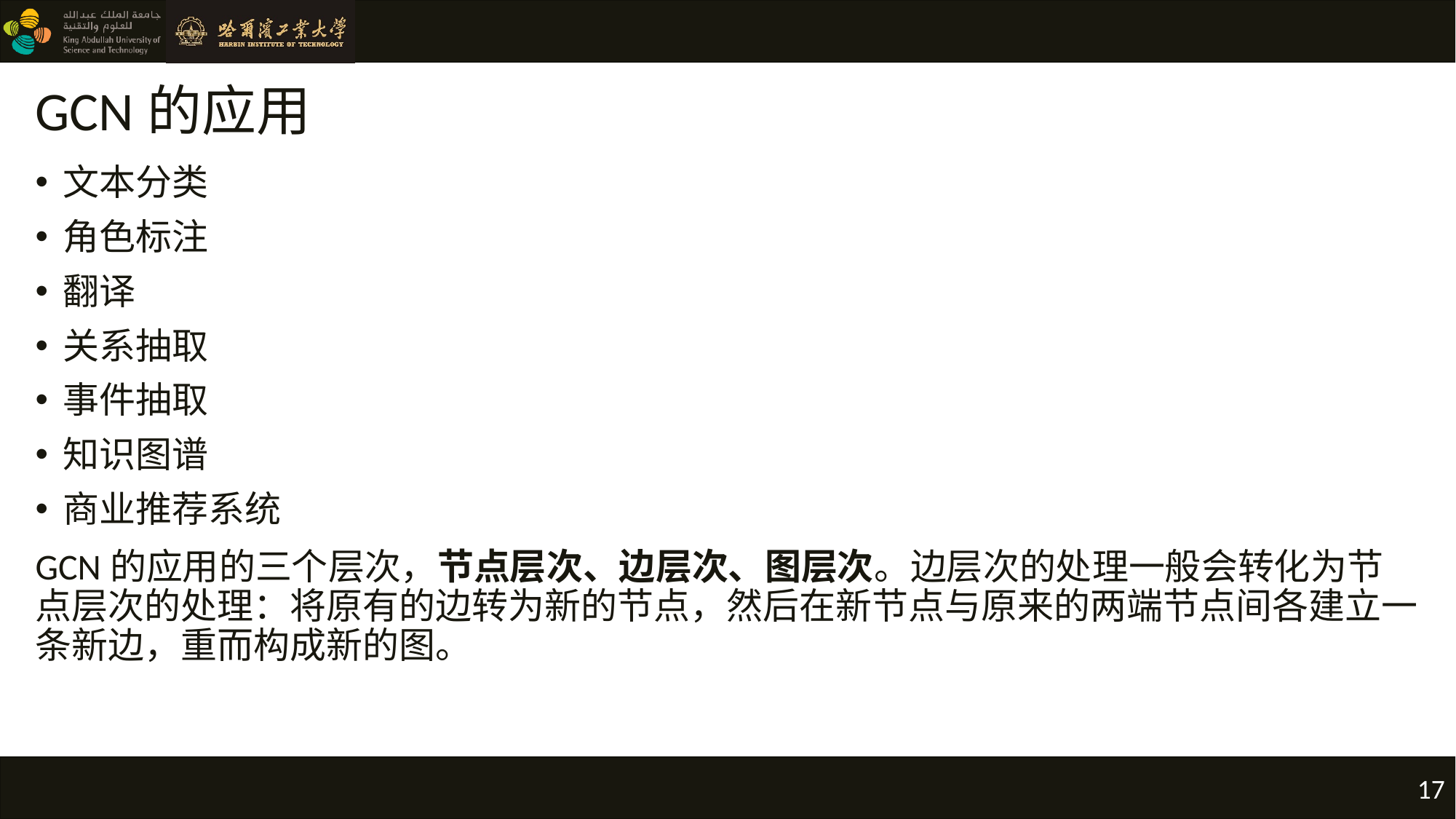

# GCN的应用
文本分类
角色标注
翻译
关系抽取
事件抽取
知识图谱
商业推荐系统
GCN的应用的三个层次，节点层次、边层次、图层次。边层次的处理一般会转化为节点层次的处理：将原有的边转为新的节点，然后在新节点与原来的两端节点间各建立一条新边，重而构成新的图。

17